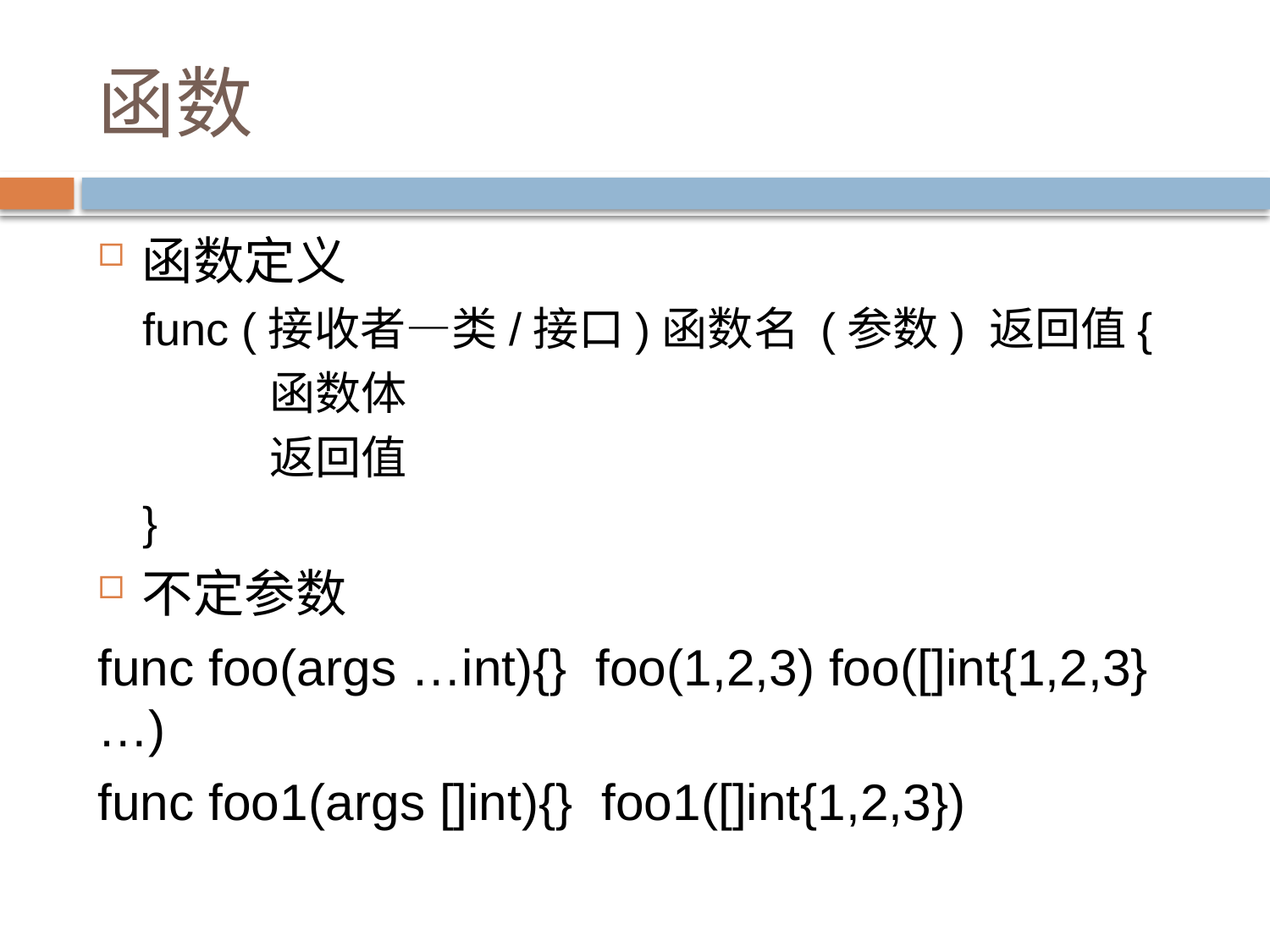

# 函数
函数定义
func (接收者—类/接口)函数名 (参数) 返回值{
	函数体
	返回值
}
不定参数
func foo(args …int){}  foo(1,2,3) foo([]int{1,2,3}…)
func foo1(args []int){}  foo1([]int{1,2,3})